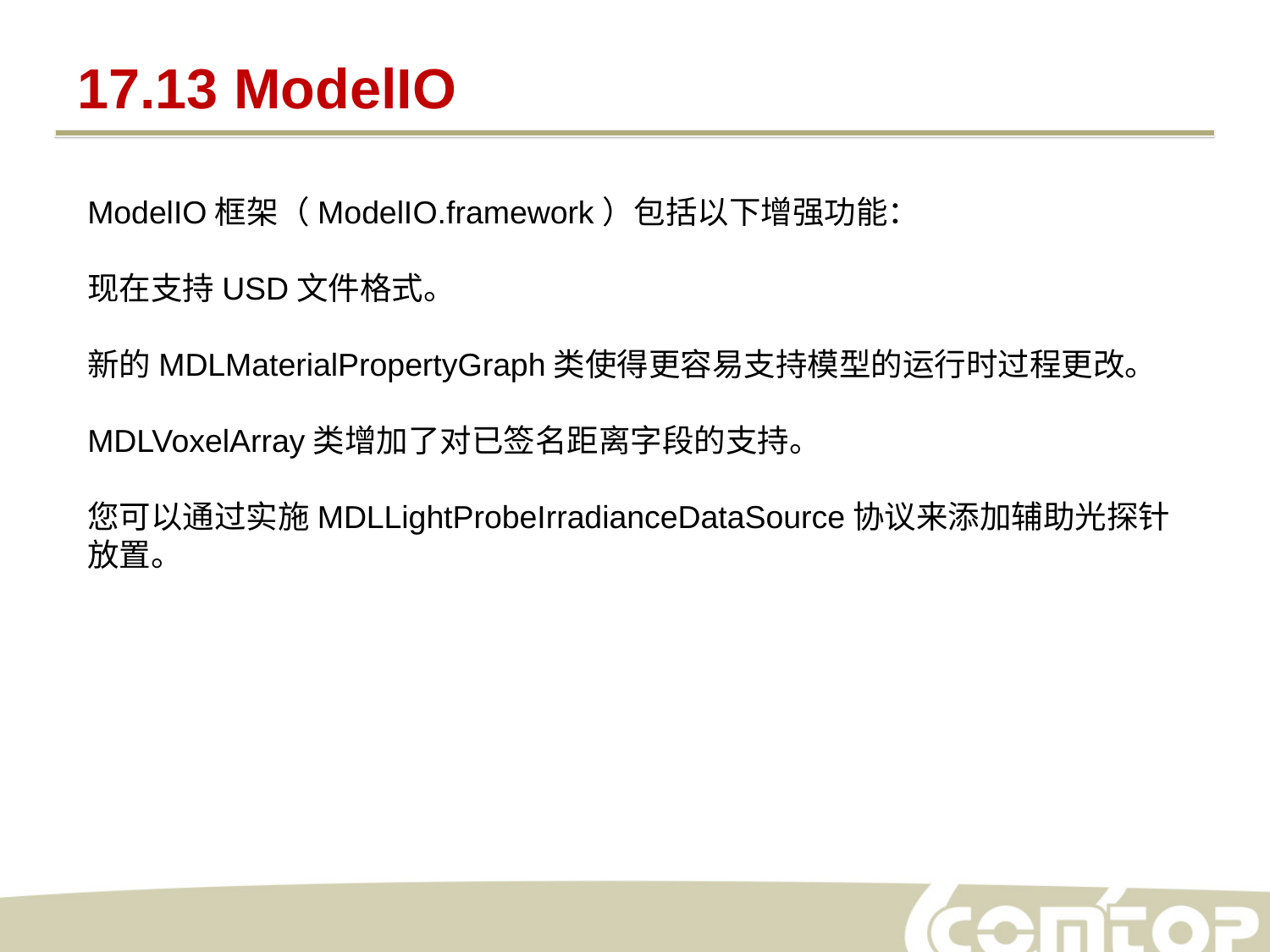

17.13 ModelIO

ModelIO框架（ModelIO.framework）包括以下增强功能：

现在支持USD文件格式。

新的MDLMaterialPropertyGraph类使得更容易支持模型的运行时过程更改。

MDLVoxelArray类增加了对已签名距离字段的支持。

您可以通过实施MDLLightProbeIrradianceDataSource协议来添加辅助光探针放置。